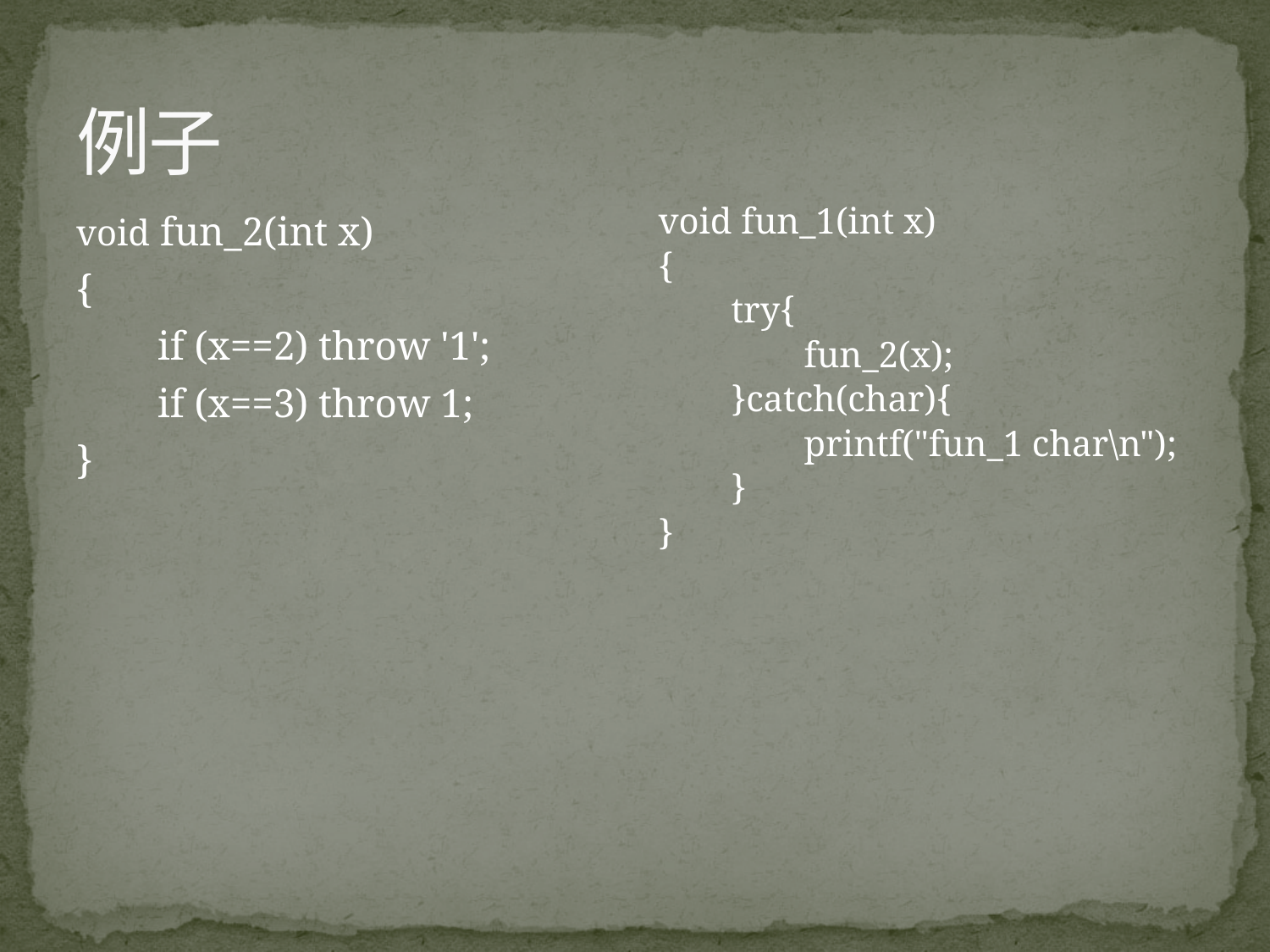

# 例子
void fun_2(int x)
{
        if (x==2) throw '1';
        if (x==3) throw 1;
}
void fun_1(int x)
{
        try{
                fun_2(x);
        }catch(char){
                printf("fun_1 char\n");
        }
}